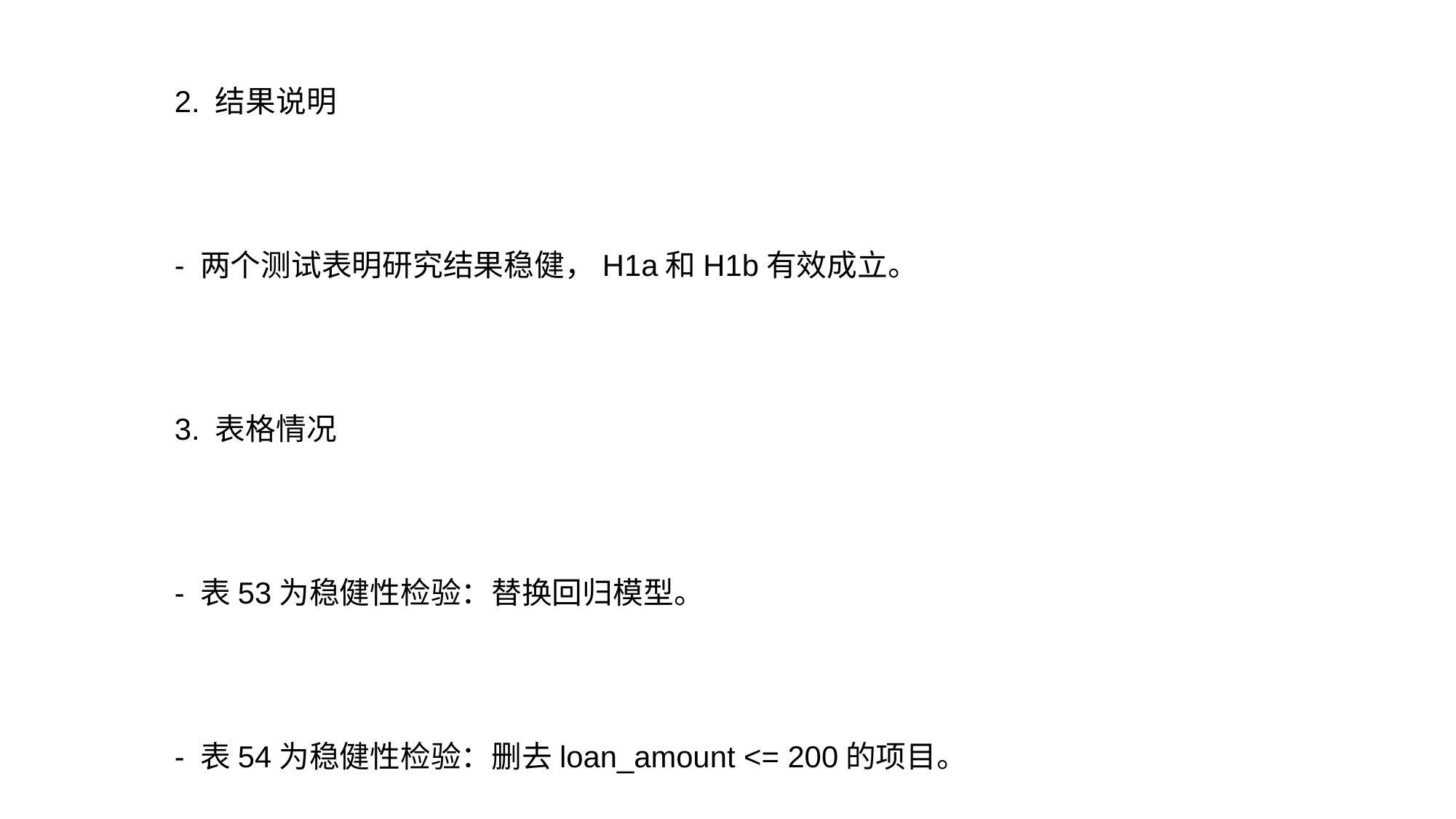

2. 结果说明

- 两个测试表明研究结果稳健，H1a和H1b有效成立。
3. 表格情况
- 表53为稳健性检验：替换回归模型。
- 表54为稳健性检验：删去loan_amount <= 200的项目。
- sector有15个分组值，14个虚拟变量，该表不汇报结果